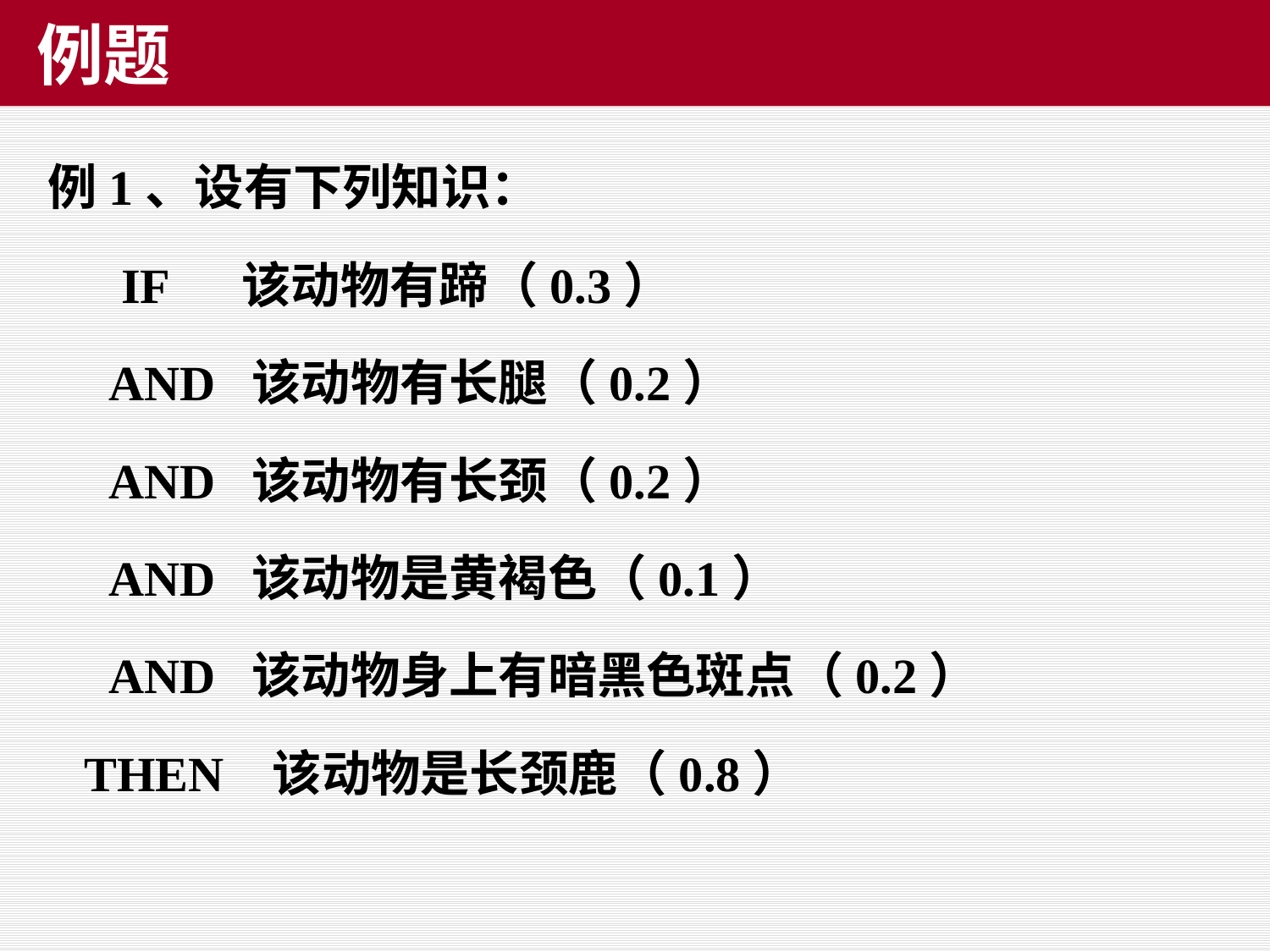

例题
例1、设有下列知识：
      IF     该动物有蹄（0.3）
     AND  该动物有长腿（0.2）
     AND  该动物有长颈（0.2）
     AND  该动物是黄褐色（0.1）
     AND  该动物身上有暗黑色斑点（0.2）
   THEN   该动物是长颈鹿（0.8）